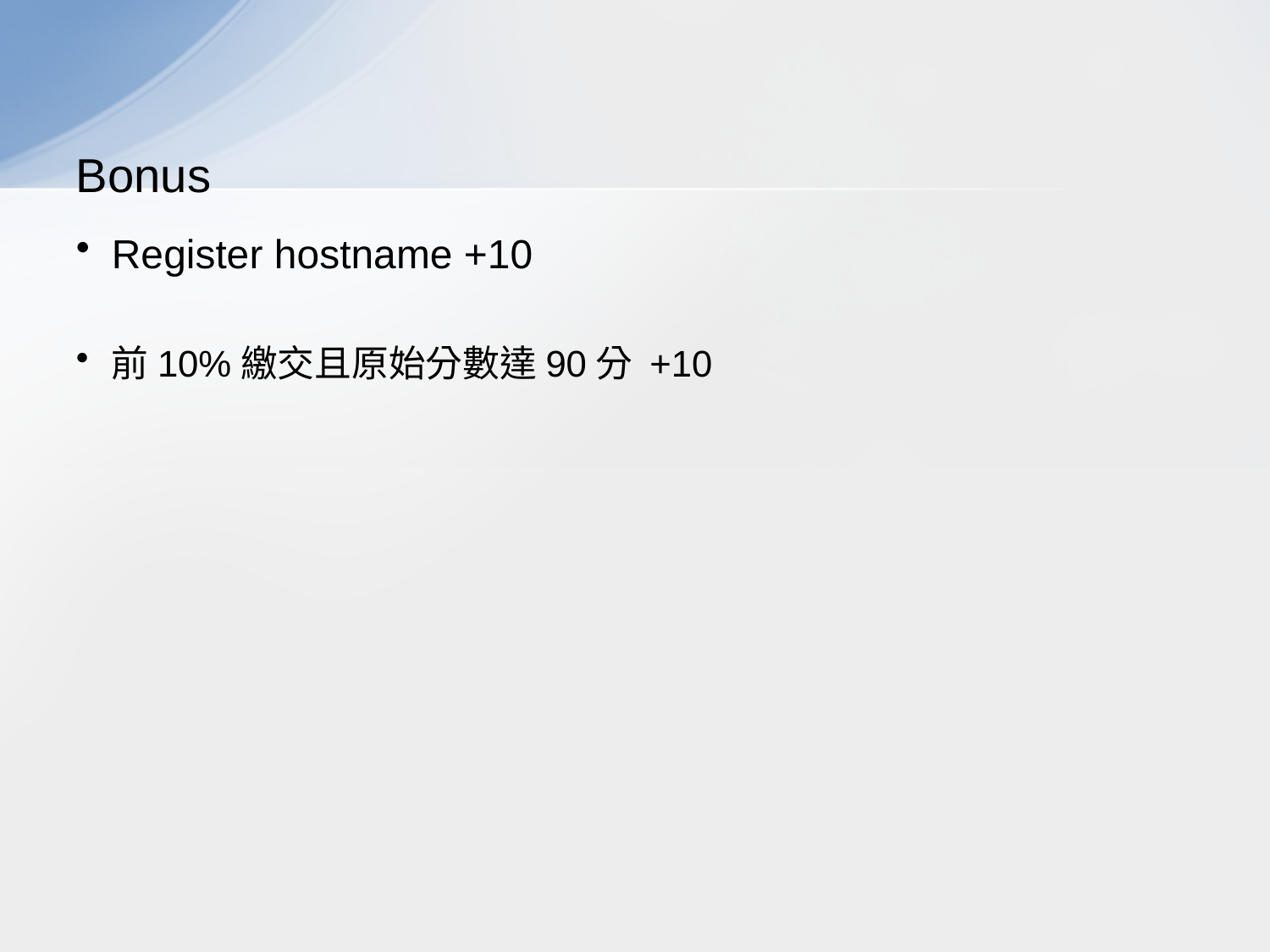

# Bonus
Register hostname +10

前10%繳交且原始分數達90分 +10